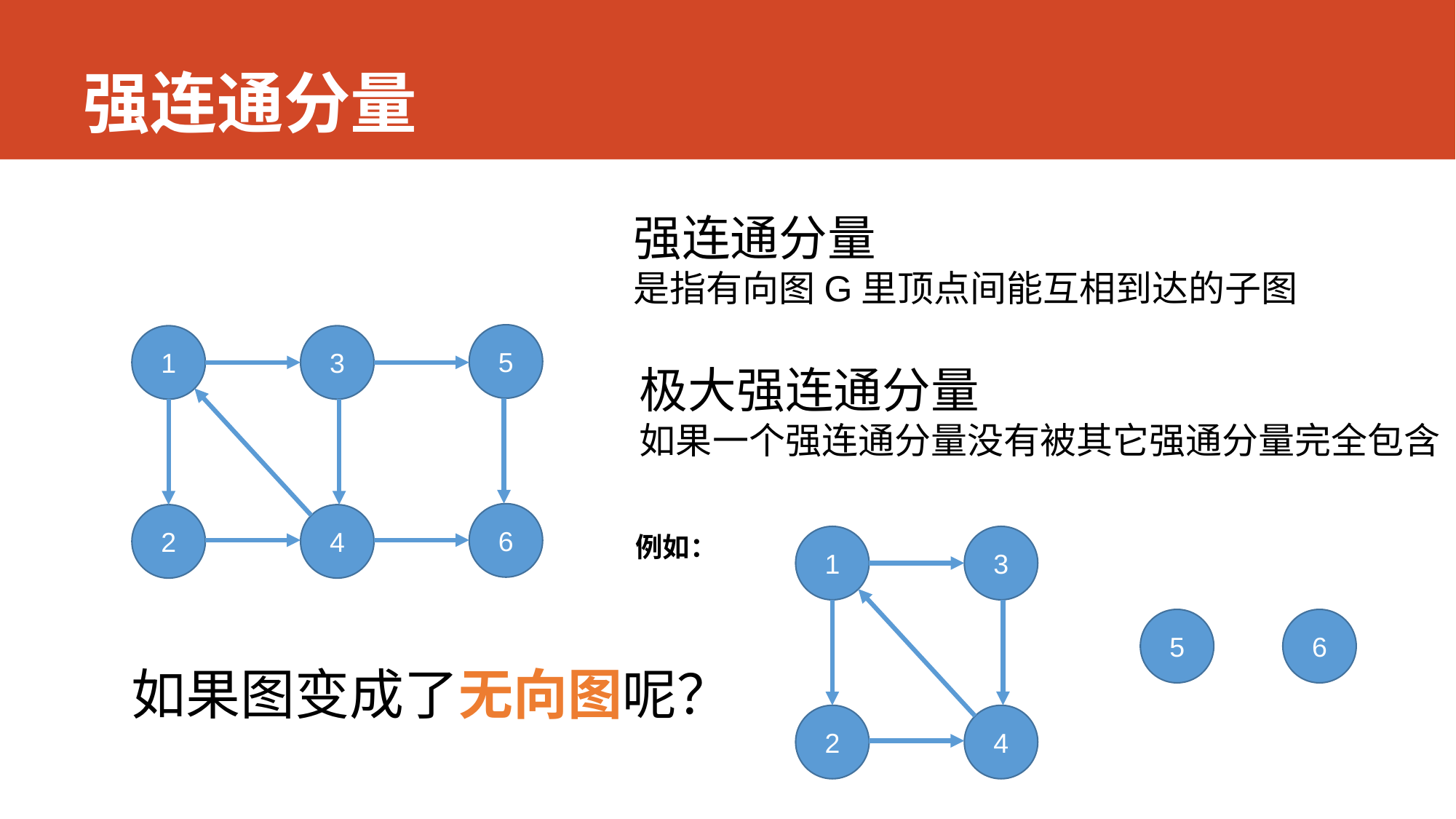

# 强连通分量
强连通分量
是指有向图G里顶点间能互相到达的子图
5
极大强连通分量
如果一个强连通分量没有被其它强通分量完全包含
1
3
6
2
4
例如：
1
3
5
6
如果图变成了无向图呢？
2
4